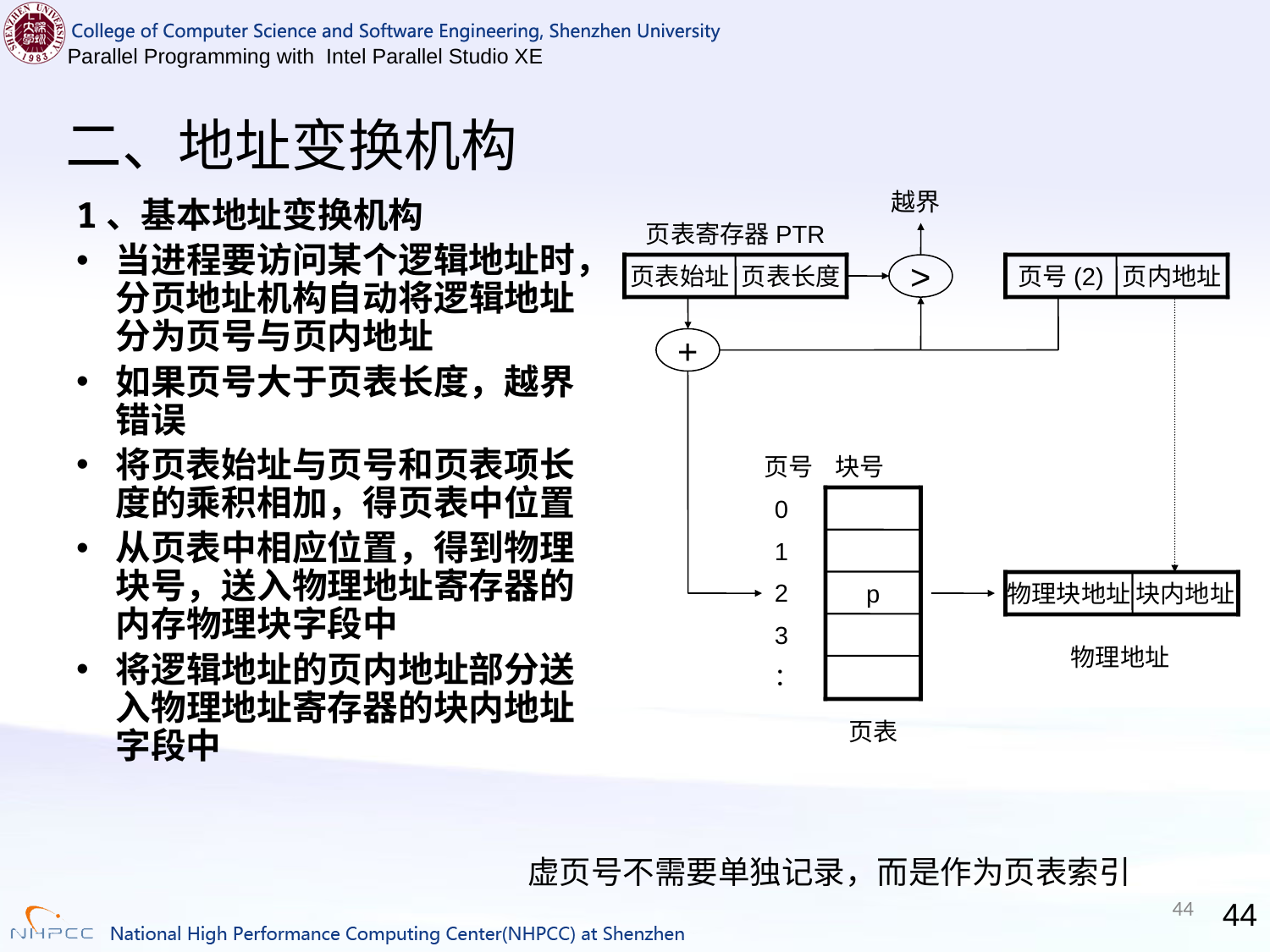

# 二、地址变换机构
越界

>

1、基本地址变换机构
当进程要访问某个逻辑地址时，分页地址机构自动将逻辑地址分为页号与页内地址
如果页号大于页表长度，越界错误
将页表始址与页号和页表项长度的乘积相加，得页表中位置
从页表中相应位置，得到物理块号，送入物理地址寄存器的内存物理块字段中
将逻辑地址的页内地址部分送入物理地址寄存器的块内地址字段中
页表寄存器PTR
页表始址

页表长度

页号(2)

页内地址

+

页号    块号
0
1
2
3
：

p

页表
物理块地址

块内地址

物理地址
虚页号不需要单独记录，而是作为页表索引
44
44